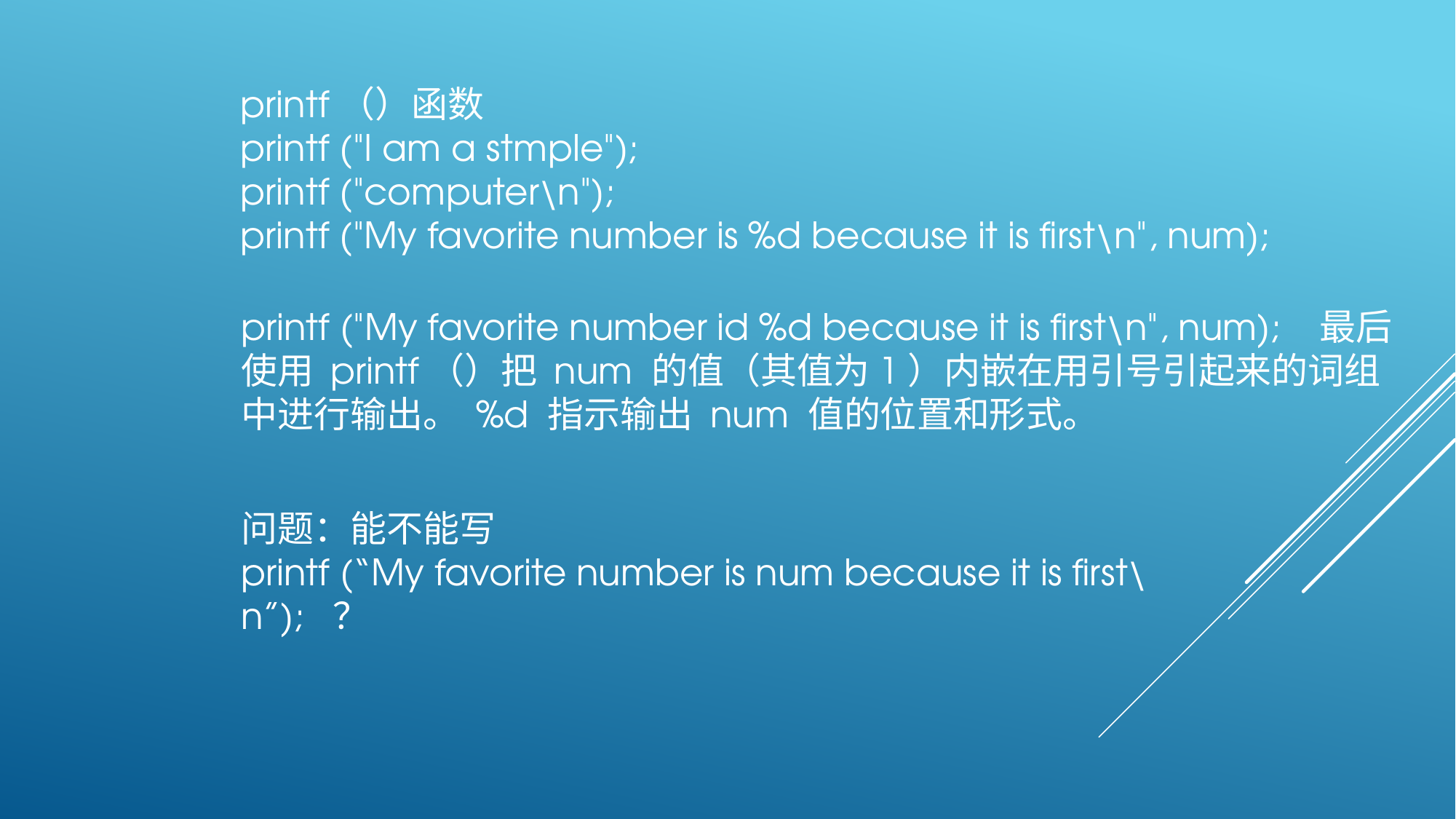

printf（）函数
printf ("I am a stmple");
printf ("computer\n");
printf ("My favorite number is %d because it is first\n", num);
printf ("My favorite number id %d because it is first\n", num);   最后使用 printf（）把 num 的值（其值为1）内嵌在用引号引起来的词组中进行输出。 %d 指示输出 num 值的位置和形式。
问题：能不能写printf (“My favorite number is num because it is first\n”);  ？